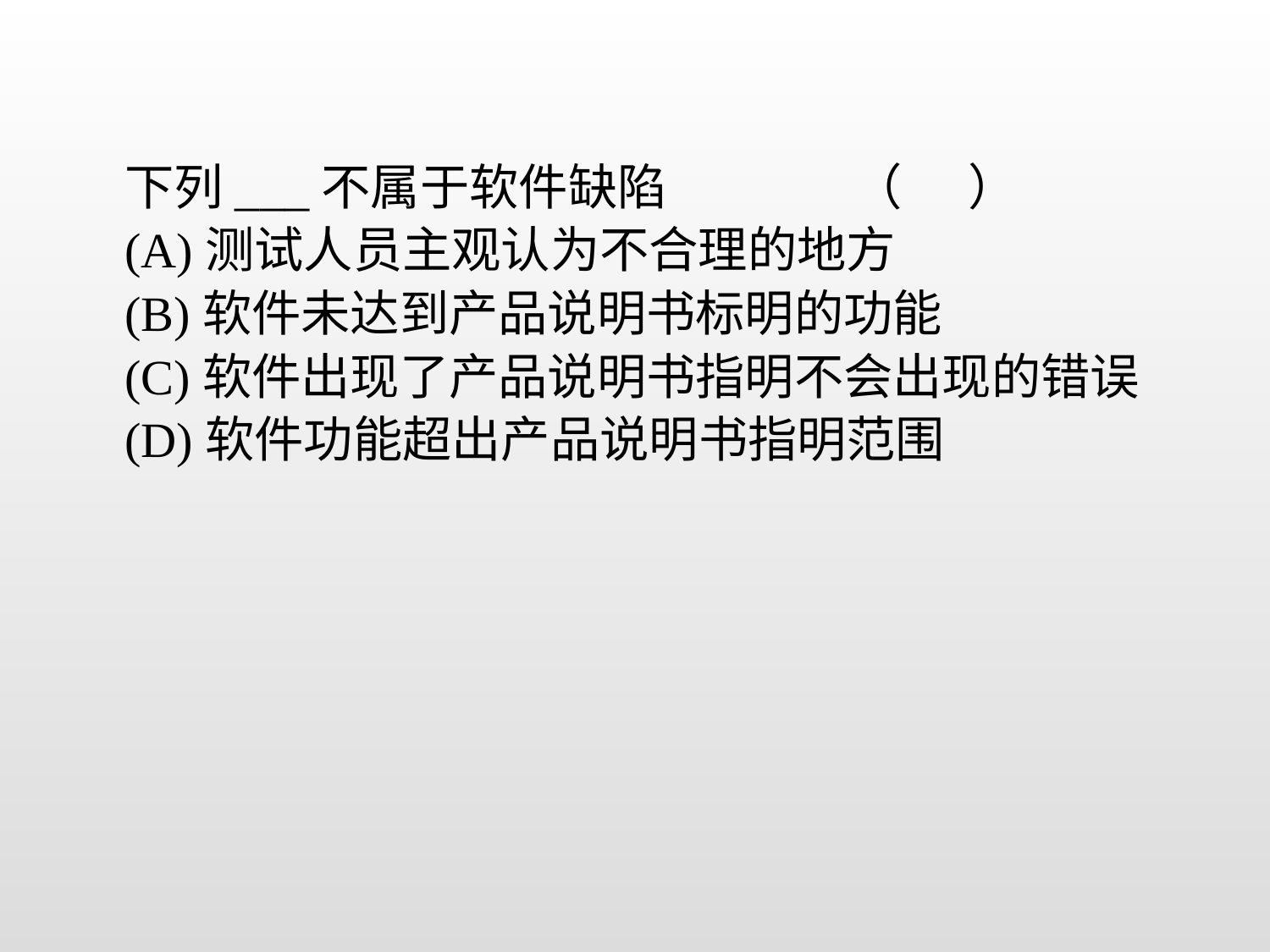

下列___不属于软件缺陷                 （      ）
(A)测试人员主观认为不合理的地方
(B)软件未达到产品说明书标明的功能
(C)软件出现了产品说明书指明不会出现的错误
(D)软件功能超出产品说明书指明范围